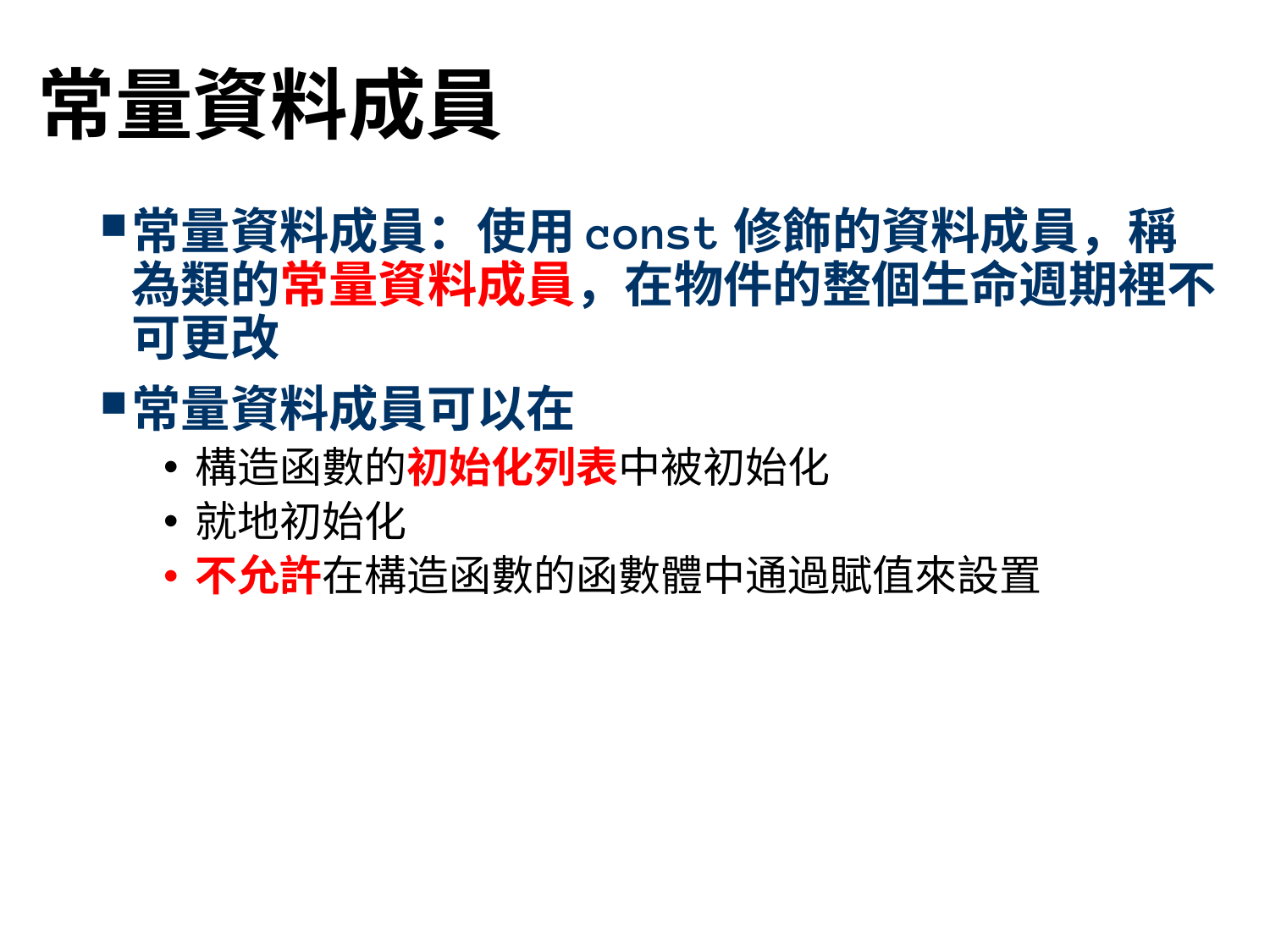

# 常量資料成員
常量資料成員：使用const修飾的資料成員，稱為類的常量資料成員，在物件的整個生命週期裡不可更改
常量資料成員可以在
構造函數的初始化列表中被初始化
就地初始化
不允許在構造函數的函數體中通過賦值來設置